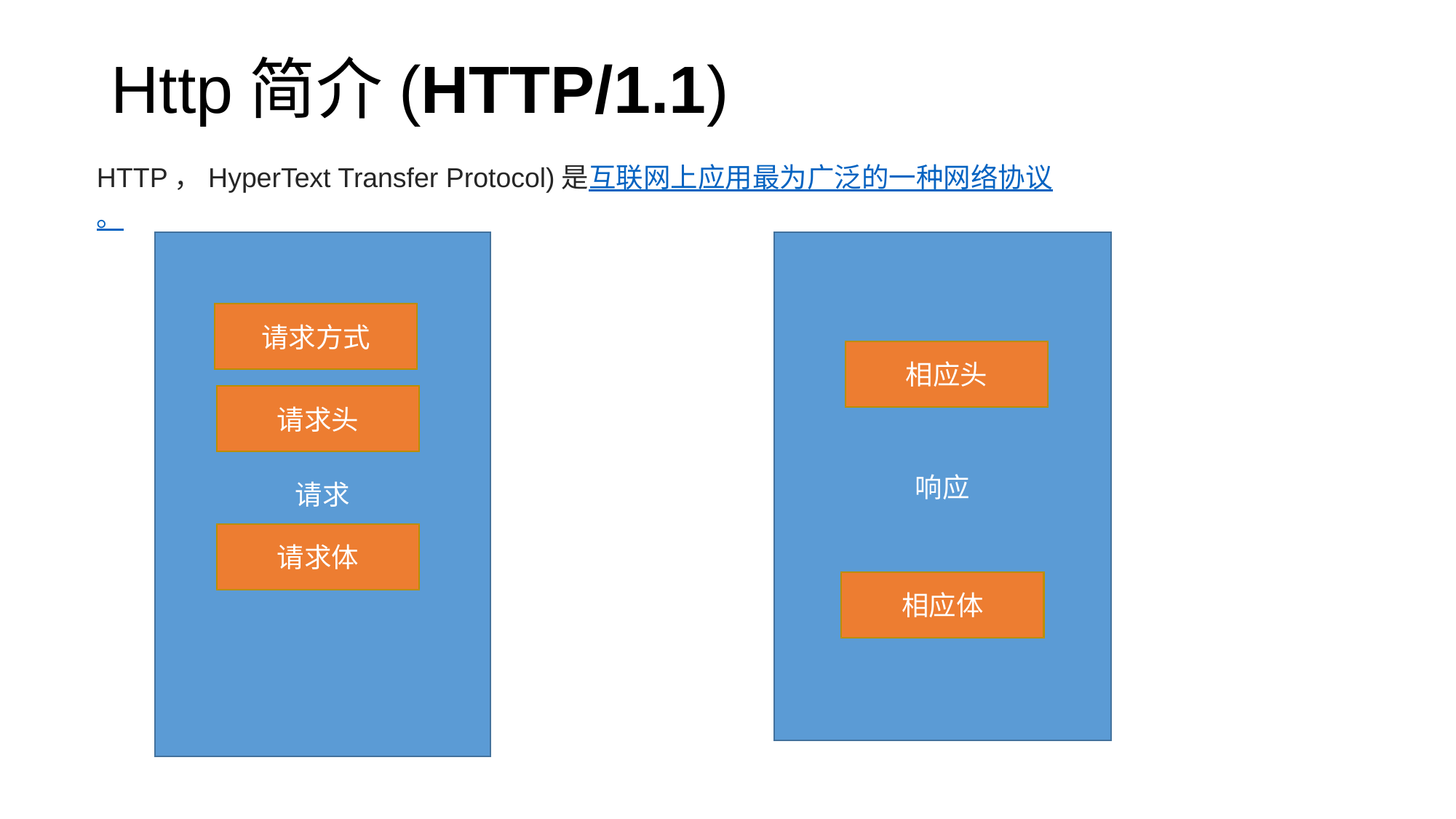

# Http简介(HTTP/1.1)
HTTP，HyperText Transfer Protocol)是互联网上应用最为广泛的一种网络协议。
请求
响应
请求方式
相应头
请求头
请求体
相应体